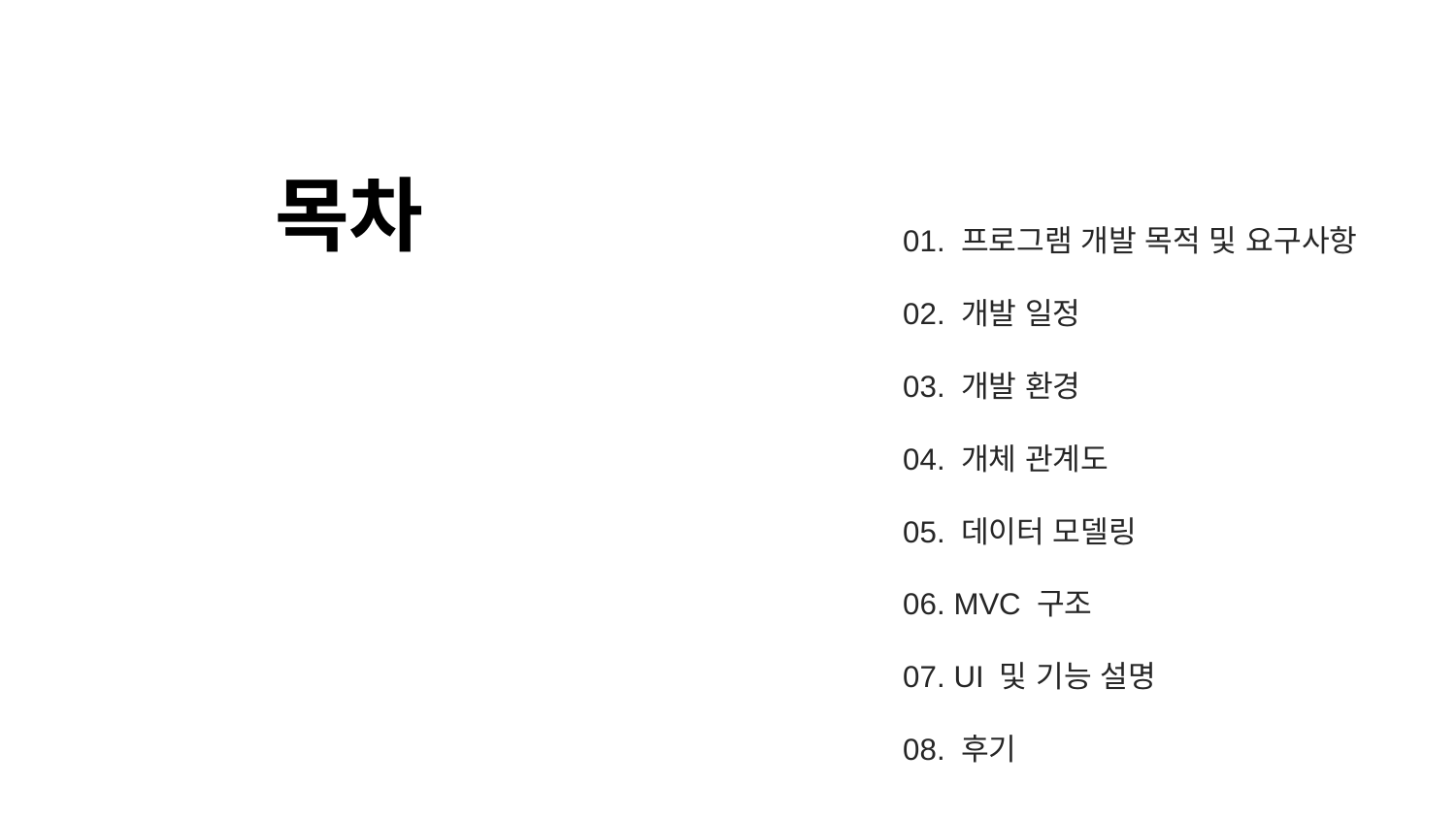

목차
01. 프로그램 개발 목적 및 요구사항

02. 개발 일정

03. 개발 환경

04. 개체 관계도

05. 데이터 모델링

06. MVC 구조

07. UI 및 기능 설명

08. 후기